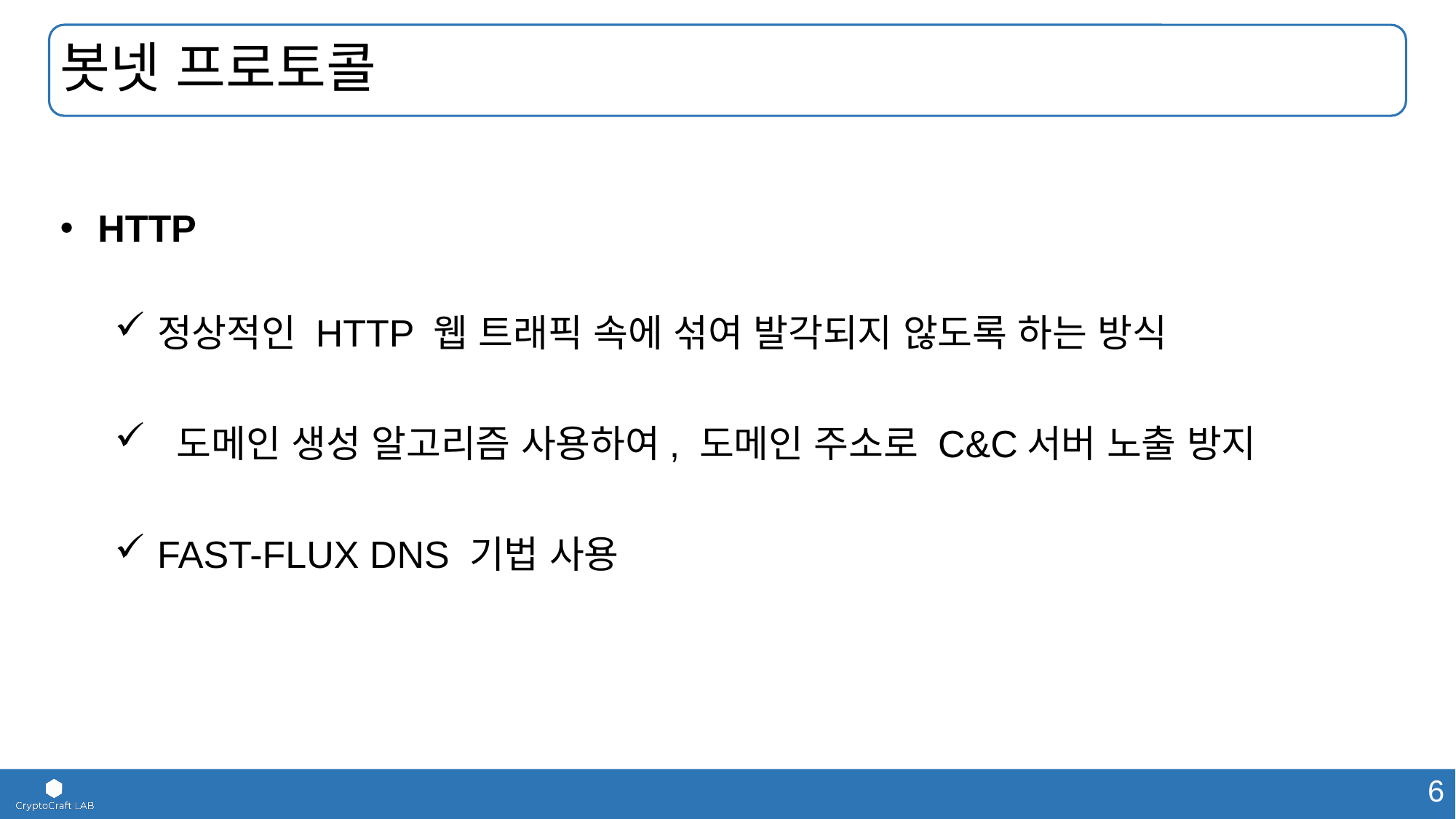

# 봇넷 프로토콜

 HTTP

정상적인 HTTP 웹 트래픽 속에 섞여 발각되지 않도록 하는 방식

 도메인 생성 알고리즘 사용하여, 도메인 주소로 C&C서버 노출 방지

FAST-FLUX DNS 기법 사용